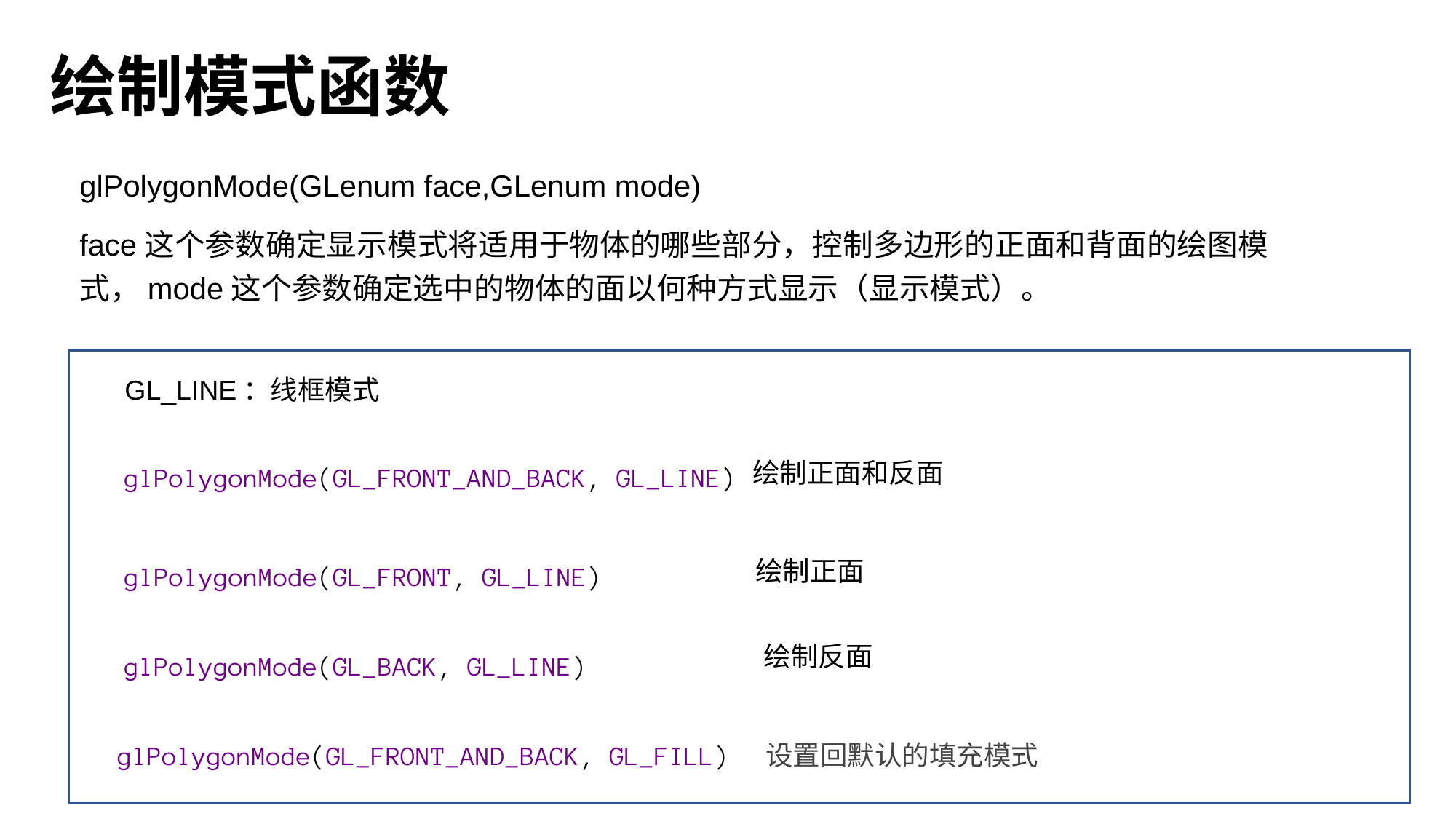

绘制模式函数
glPolygonMode(GLenum face,GLenum mode)
face这个参数确定显示模式将适用于物体的哪些部分，控制多边形的正面和背面的绘图模式，mode这个参数确定选中的物体的面以何种方式显示（显示模式）。

GL_LINE：线框模式
绘制正面和反面
glPolygonMode(GL_FRONT_AND_BACK, GL_LINE)
绘制正面
glPolygonMode(GL_FRONT, GL_LINE)
绘制反面
glPolygonMode(GL_BACK, GL_LINE)
glPolygonMode(GL_FRONT_AND_BACK, GL_FILL)
设置回默认的填充模式